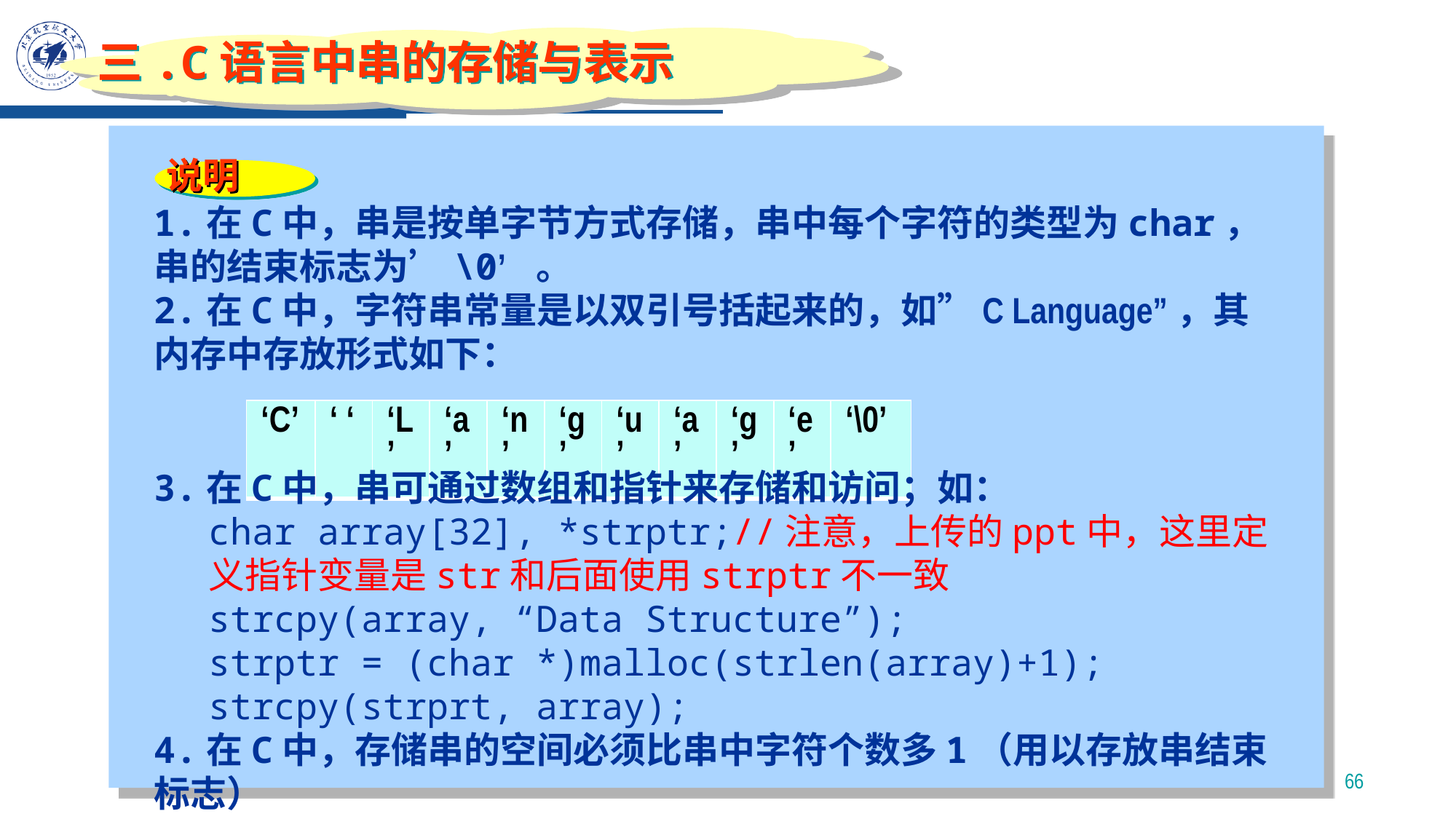

三.C语言中串的存储与表示

 说明

1.在C中，串是按单字节方式存储，串中每个字符的类型为char，串的结束标志为’\0’ 。
2.在C中，字符串常量是以双引号括起来的，如”C Language”，其内存中存放形式如下：
| ‘C’ | ‘ ‘ | ‘L’ | ‘a’ | ‘n’ | ‘g’ | ‘u’ | ‘a’ | ‘g’ | ‘e’ | ‘\0’ |
| --- | --- | --- | --- | --- | --- | --- | --- | --- | --- | --- |
3.在C中，串可通过数组和指针来存储和访问；如：
char array[32], *strptr;//注意，上传的ppt中，这里定义指针变量是str和后面使用strptr不一致
strcpy(array, “Data Structure”);
strptr = (char *)malloc(strlen(array)+1);
strcpy(strprt, array);
4.在C中，存储串的空间必须比串中字符个数多1（用以存放串结束标志）
66